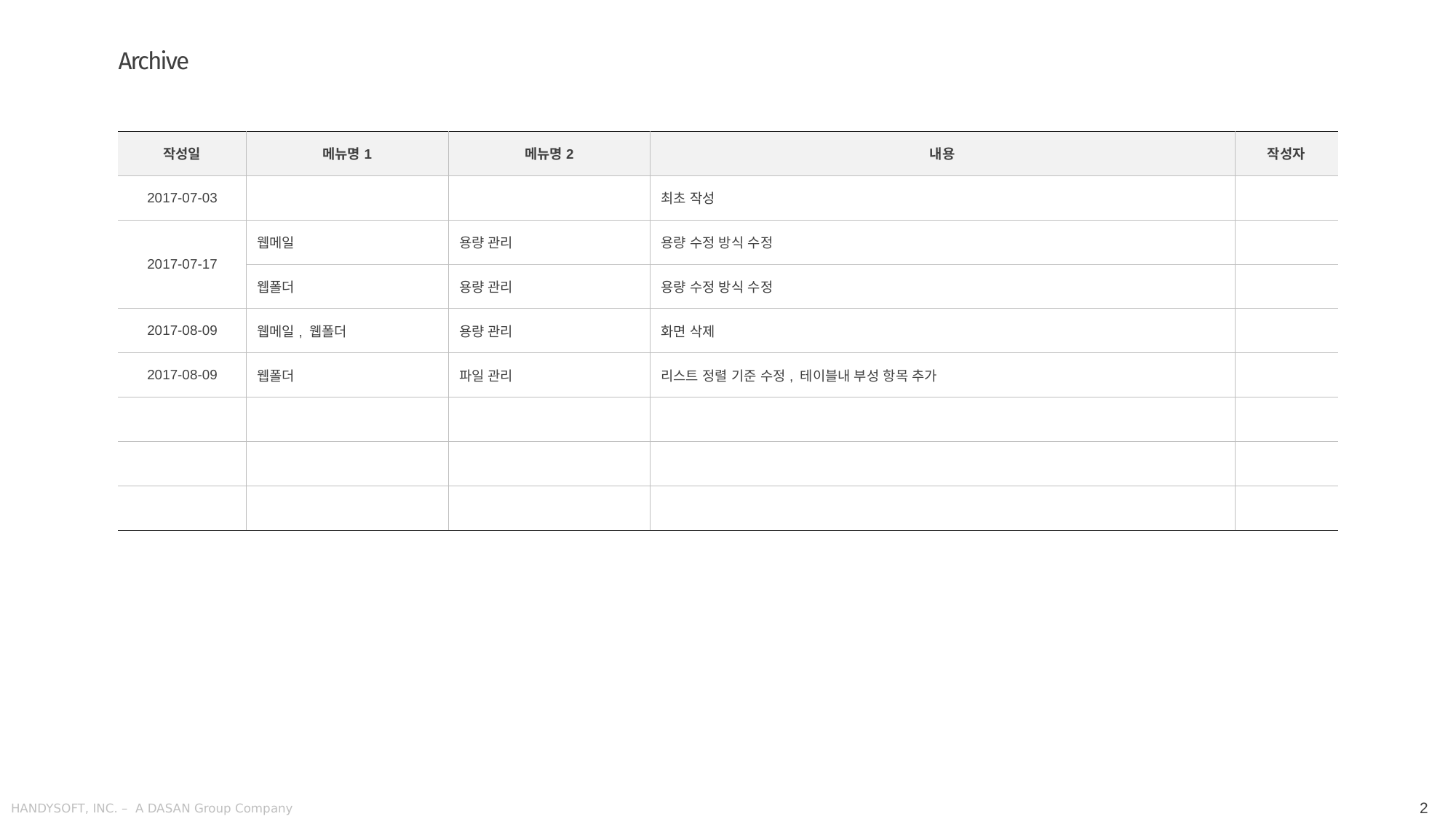

Archive
| 작성일 | 메뉴명1 | 메뉴명2 | 내용 | 작성자 |
| --- | --- | --- | --- | --- |
| 2017-07-03 |  |  | 최초 작성 |  |
| 2017-07-17 | 웹메일 | 용량 관리 | 용량 수정 방식 수정 |  |
|  | 웹폴더 | 용량 관리 | 용량 수정 방식 수정 |  |
| 2017-08-09 | 웹메일, 웹폴더 | 용량 관리 | 화면 삭제 |  |
| 2017-08-09 | 웹폴더 | 파일 관리 | 리스트 정렬 기준 수정, 테이블내 부성 항목 추가 |  |
|  |  |  |  |  |
|  |  |  |  |  |
|  |  |  |  |  |